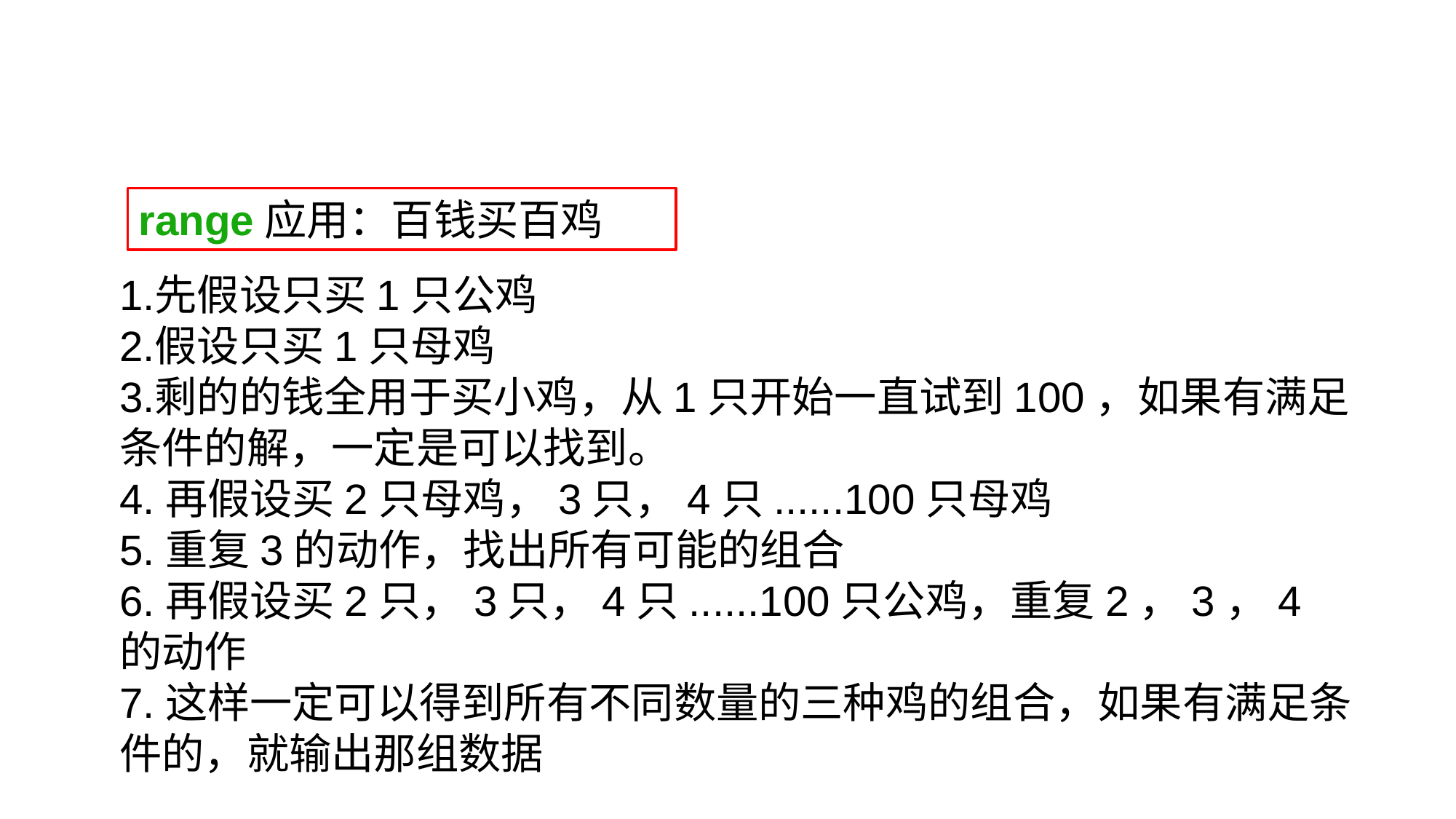

range应用：百钱买百鸡
先假设只买1只公鸡
假设只买1只母鸡
剩的的钱全用于买小鸡，从1只开始一直试到100，如果有满足条件的解，一定是可以找到。
4.再假设买2只母鸡，3只，4只......100只母鸡
5.重复3的动作，找出所有可能的组合
6.再假设买2只，3只，4只......100只公鸡，重复2，3，4的动作
7.这样一定可以得到所有不同数量的三种鸡的组合，如果有满足条件的，就输出那组数据